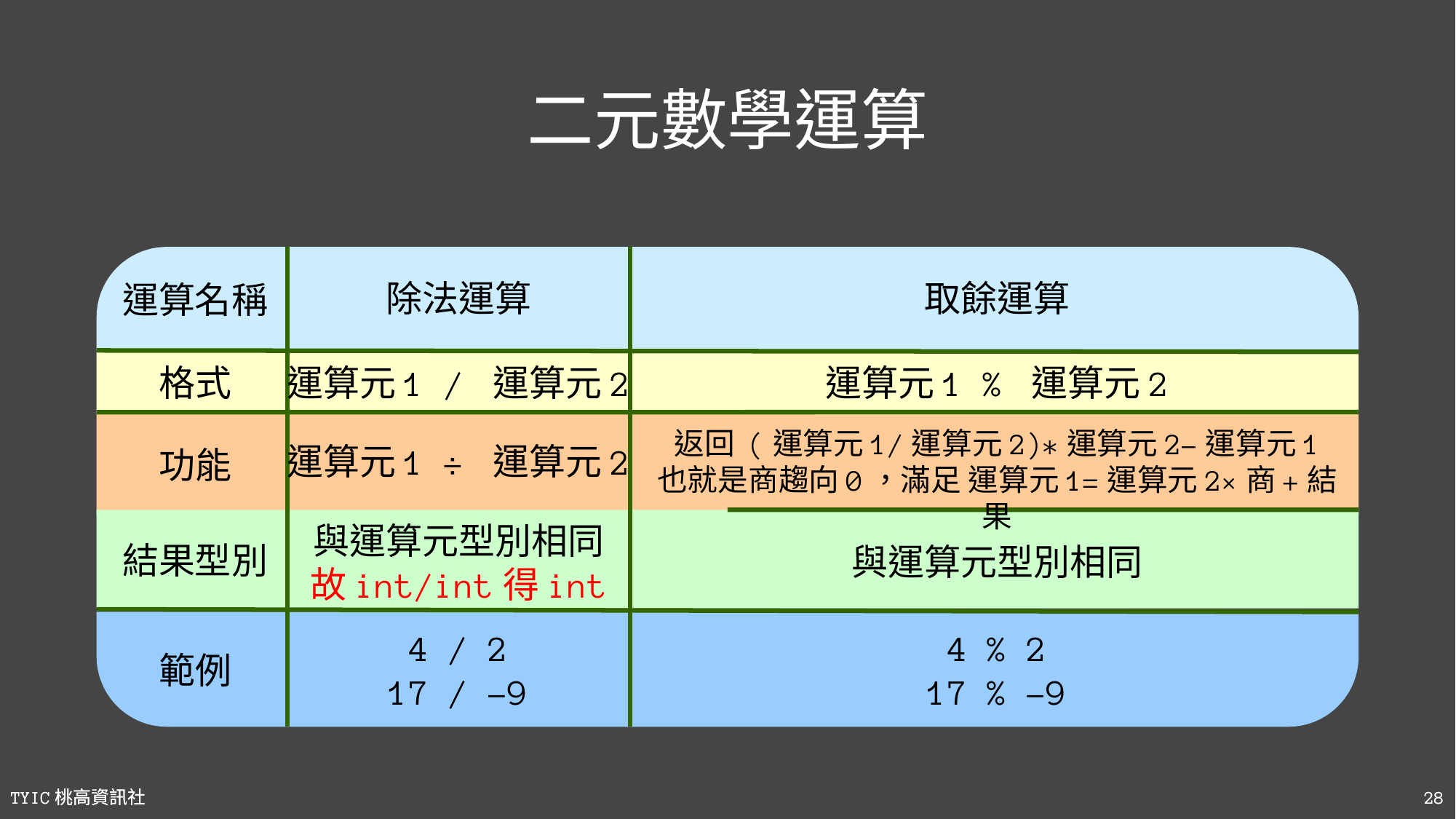

# 二元數學運算

除法運算
取餘運算
運算名稱

運算元1 / 運算元2
運算元1 % 運算元2
格式

返回 (運算元1/運算元2)*運算元2-運算元1
也就是商趨向0，滿足 運算元1=運算元2×商+結果
運算元1 ÷ 運算元2
功能

與運算元型別相同
故int/int得int
結果型別
與運算元型別相同

4 / 2
17 / -9
4 % 2
17 % -9
範例